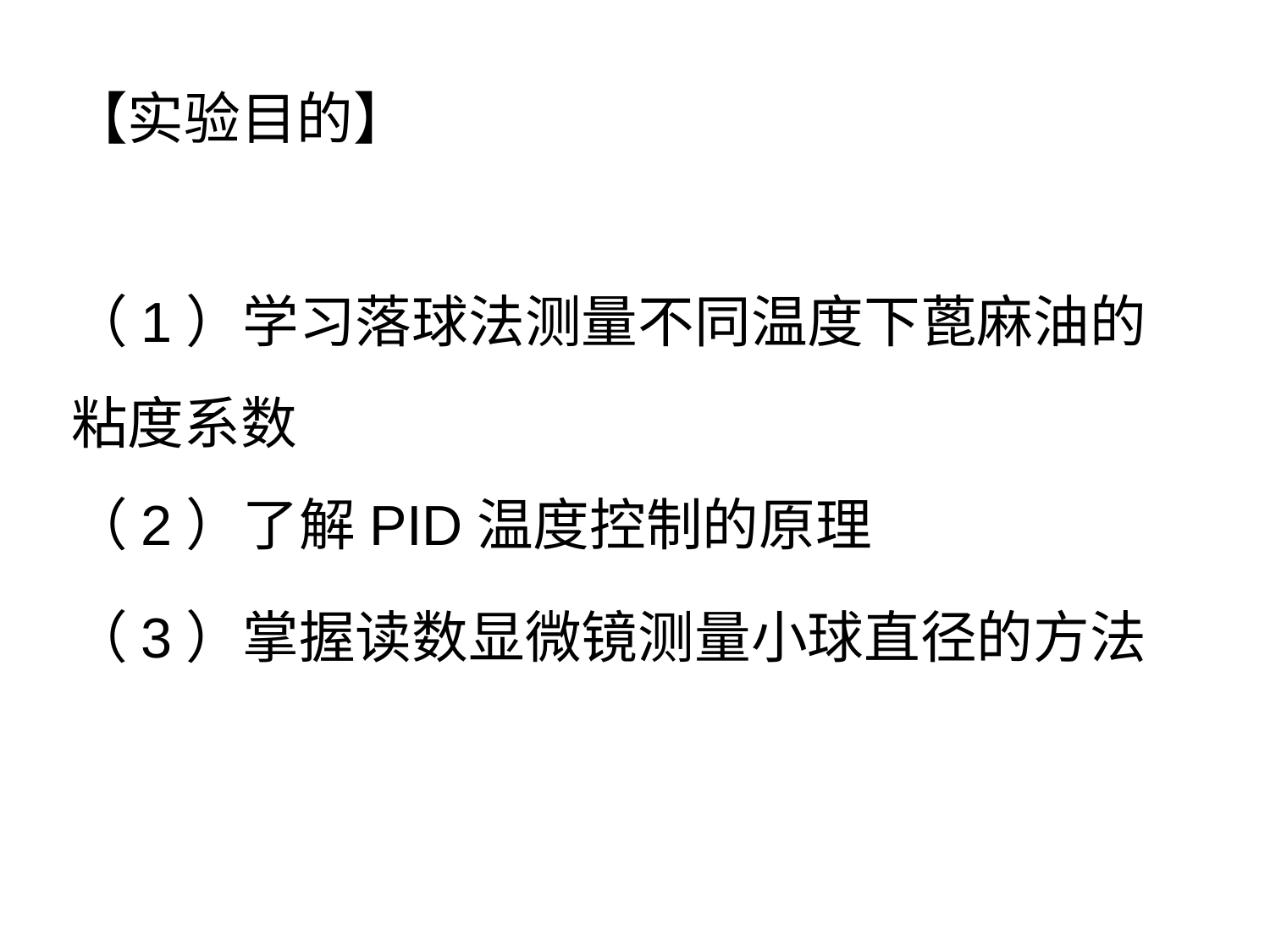

【实验目的】
（1）学习落球法测量不同温度下蓖麻油的粘度系数
（2）了解PID温度控制的原理
（3）掌握读数显微镜测量小球直径的方法